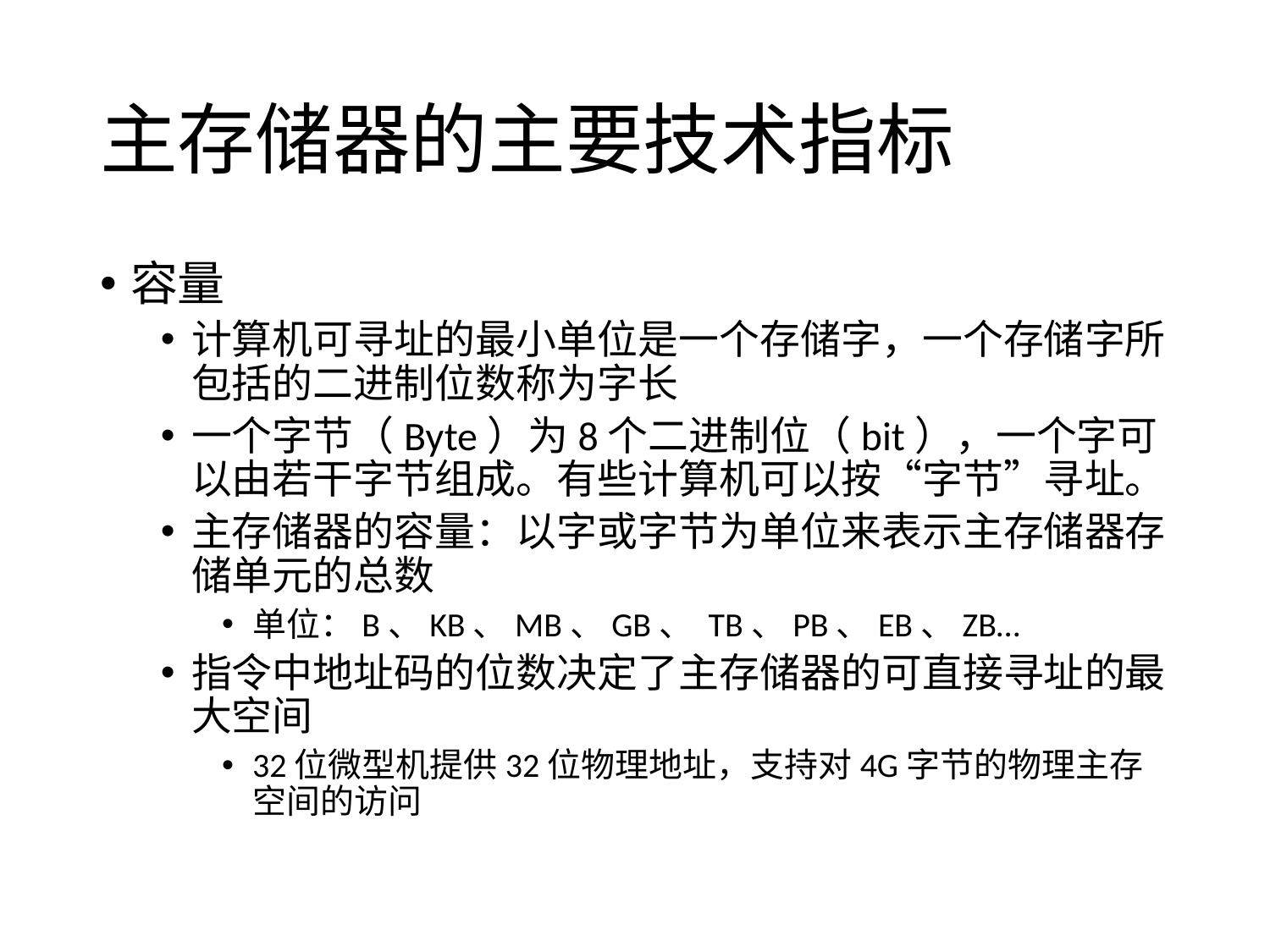

# 主存储器的主要技术指标
容量
计算机可寻址的最小单位是一个存储字，一个存储字所包括的二进制位数称为字长
一个字节（Byte）为8个二进制位（bit），一个字可以由若干字节组成。有些计算机可以按“字节”寻址。
主存储器的容量：以字或字节为单位来表示主存储器存储单元的总数
单位：B、KB、MB、GB、 TB、PB、EB、ZB…
指令中地址码的位数决定了主存储器的可直接寻址的最大空间
32位微型机提供32位物理地址，支持对4G字节的物理主存空间的访问